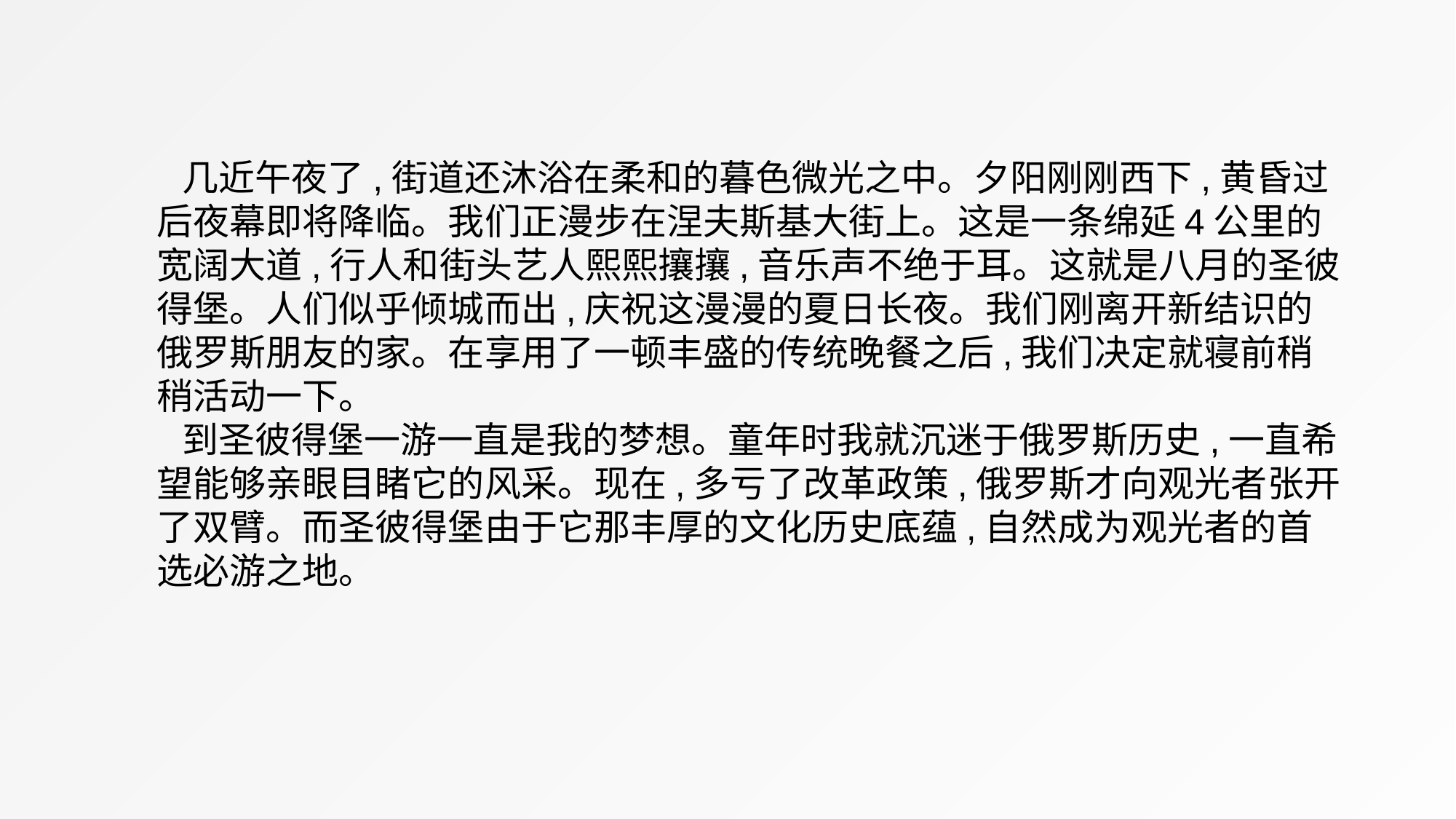

几近午夜了,街道还沐浴在柔和的暮色微光之中。夕阳刚刚西下,黄昏过后夜幕即将降临。我们正漫步在涅夫斯基大街上。这是一条绵延4公里的宽阔大道,行人和街头艺人熙熙攘攘,音乐声不绝于耳。这就是八月的圣彼得堡。人们似乎倾城而出,庆祝这漫漫的夏日长夜。我们刚离开新结识的俄罗斯朋友的家。在享用了一顿丰盛的传统晚餐之后,我们决定就寝前稍稍活动一下。
  到圣彼得堡一游一直是我的梦想。童年时我就沉迷于俄罗斯历史,一直希望能够亲眼目睹它的风采。现在,多亏了改革政策,俄罗斯才向观光者张开了双臂。而圣彼得堡由于它那丰厚的文化历史底蕴,自然成为观光者的首选必游之地。